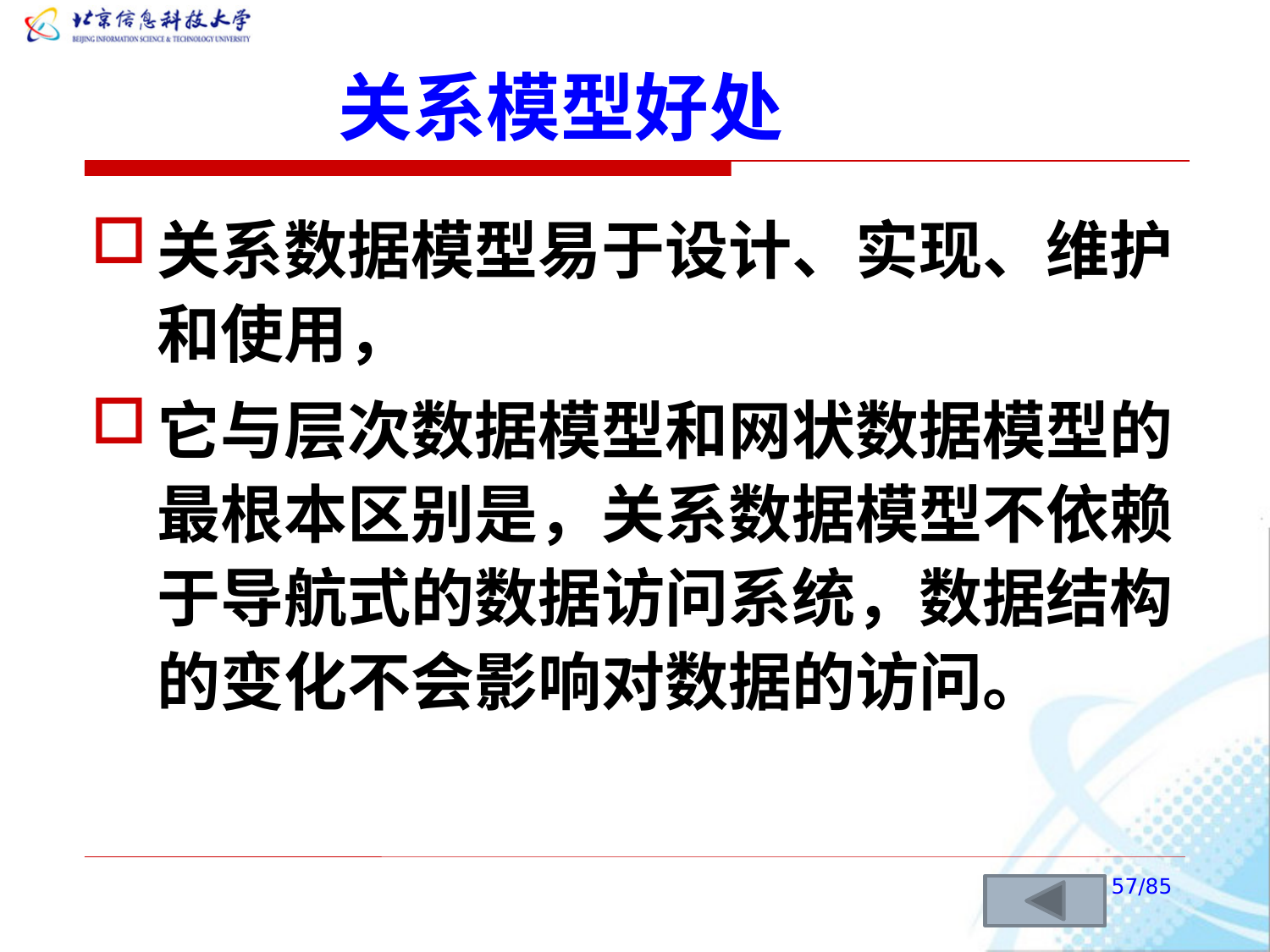

# 关系模型好处
关系数据模型易于设计、实现、维护和使用，
它与层次数据模型和网状数据模型的最根本区别是，关系数据模型不依赖于导航式的数据访问系统，数据结构的变化不会影响对数据的访问。

57/85